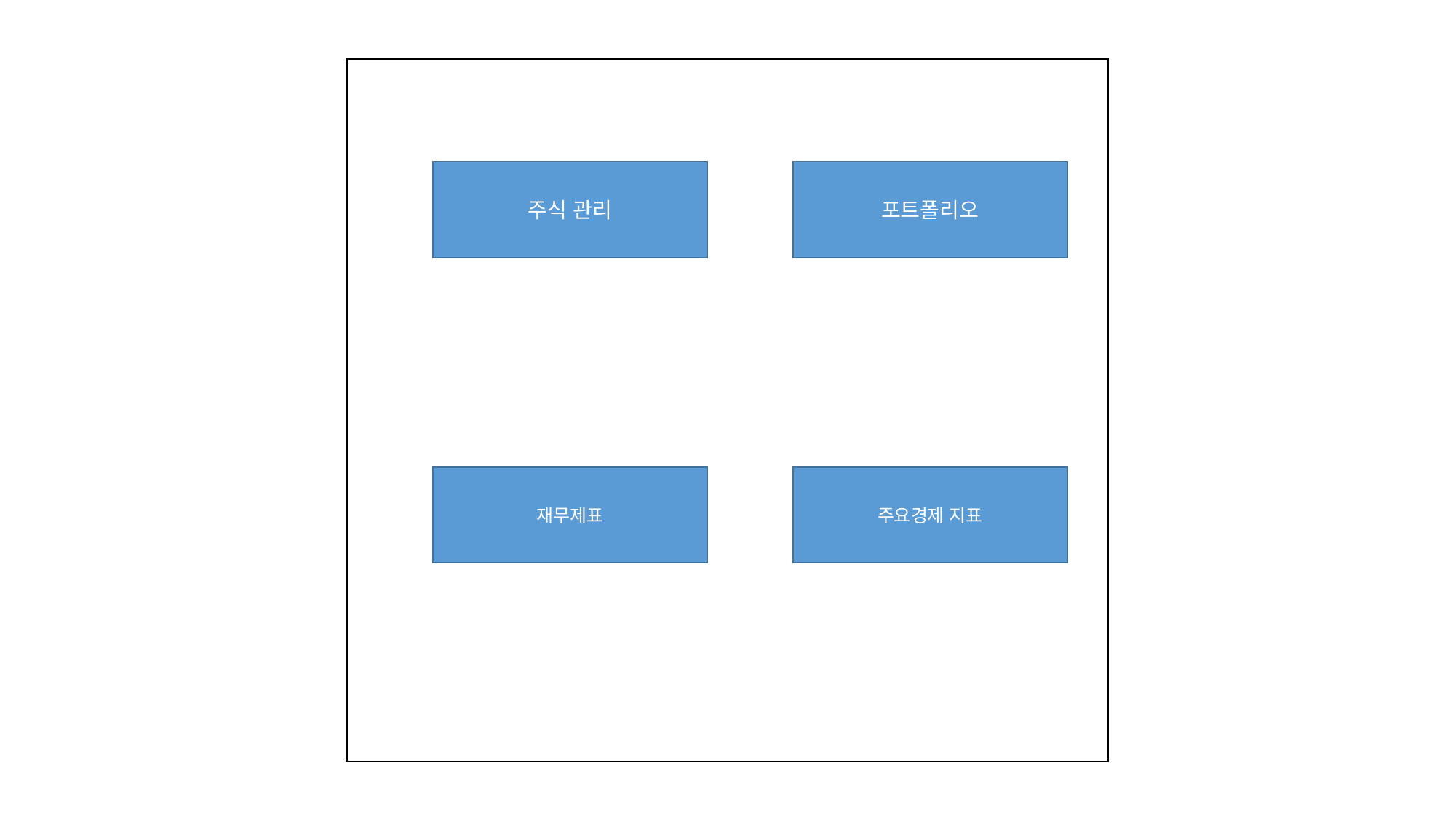

ㄷ
포트폴리오
주식 관리
재무제표
주요경제 지표